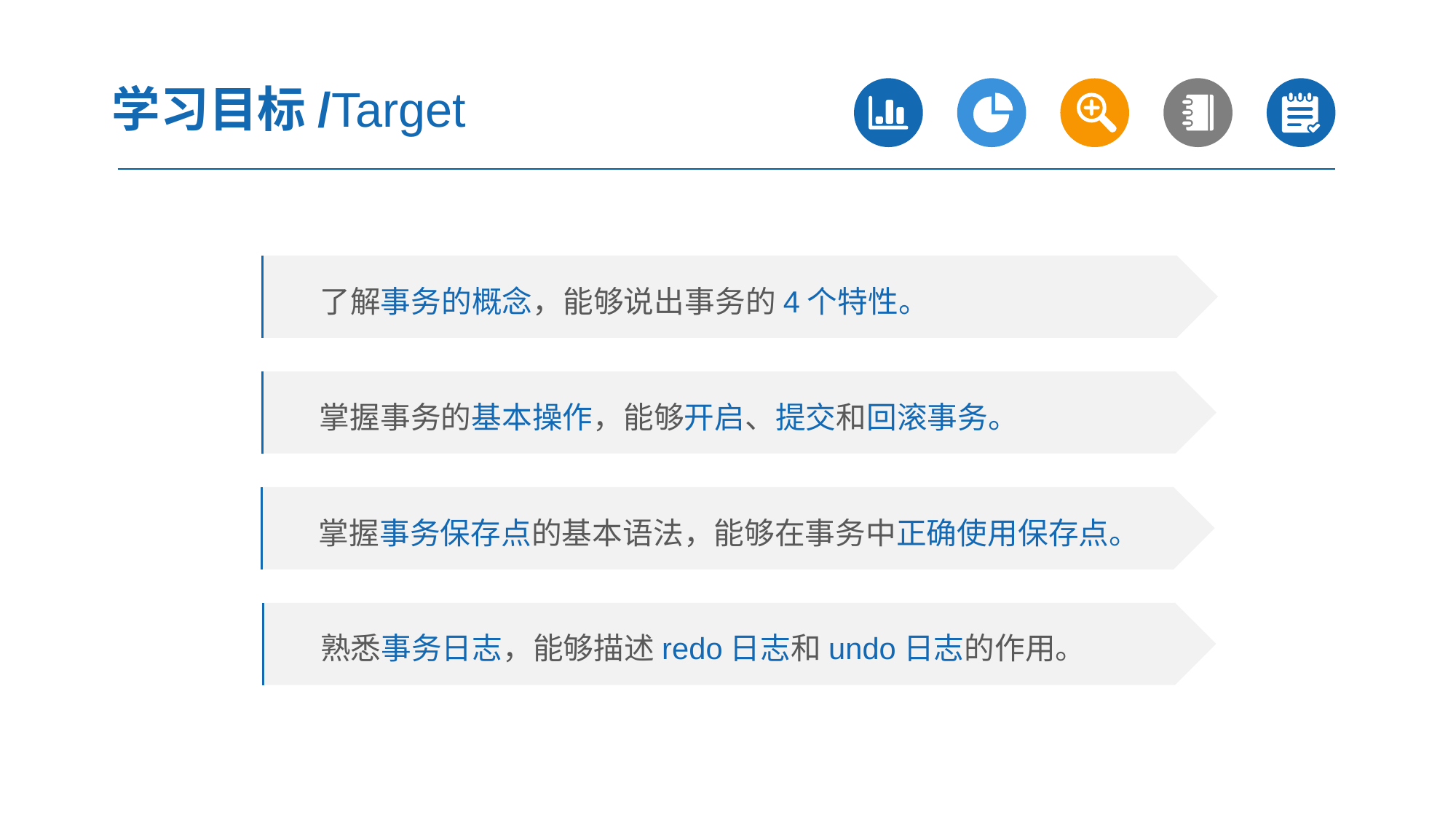

学习目标/Target
      了解事务的概念，能够说出事务的4个特性。

      掌握事务的基本操作，能够开启、提交和回滚事务。

      掌握事务保存点的基本语法，能够在事务中正确使用保存点。

      熟悉事务日志，能够描述redo日志和undo日志的作用。